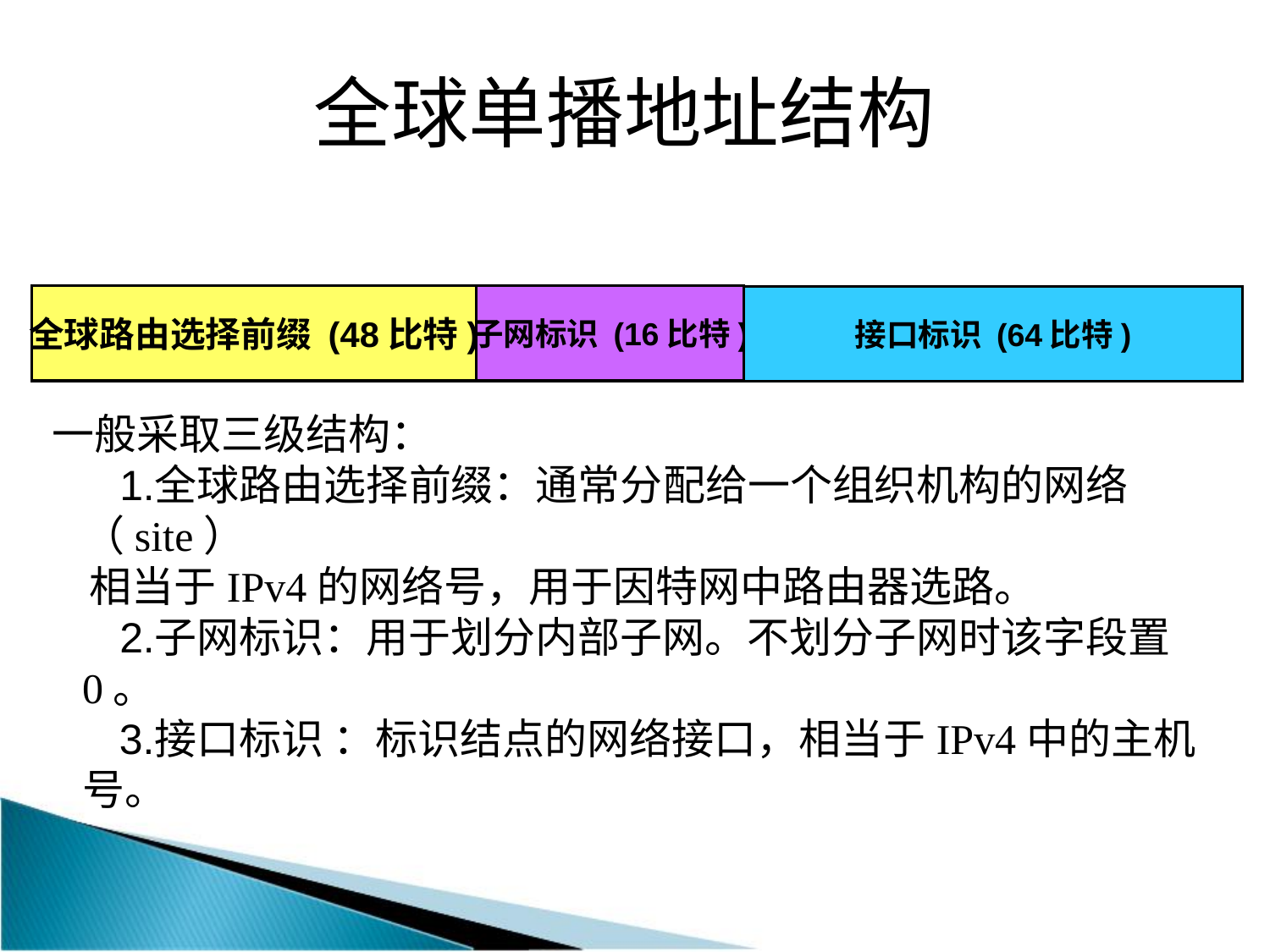

# 全球单播地址结构
全球路由选择前缀 (48比特)
子网标识 (16比特)
接口标识 (64比特)
一般采取三级结构：
全球路由选择前缀：通常分配给一个组织机构的网络（site）
相当于IPv4的网络号，用于因特网中路由器选路。
子网标识：用于划分内部子网。不划分子网时该字段置0。
接口标识 ：标识结点的网络接口，相当于IPv4中的主机号。